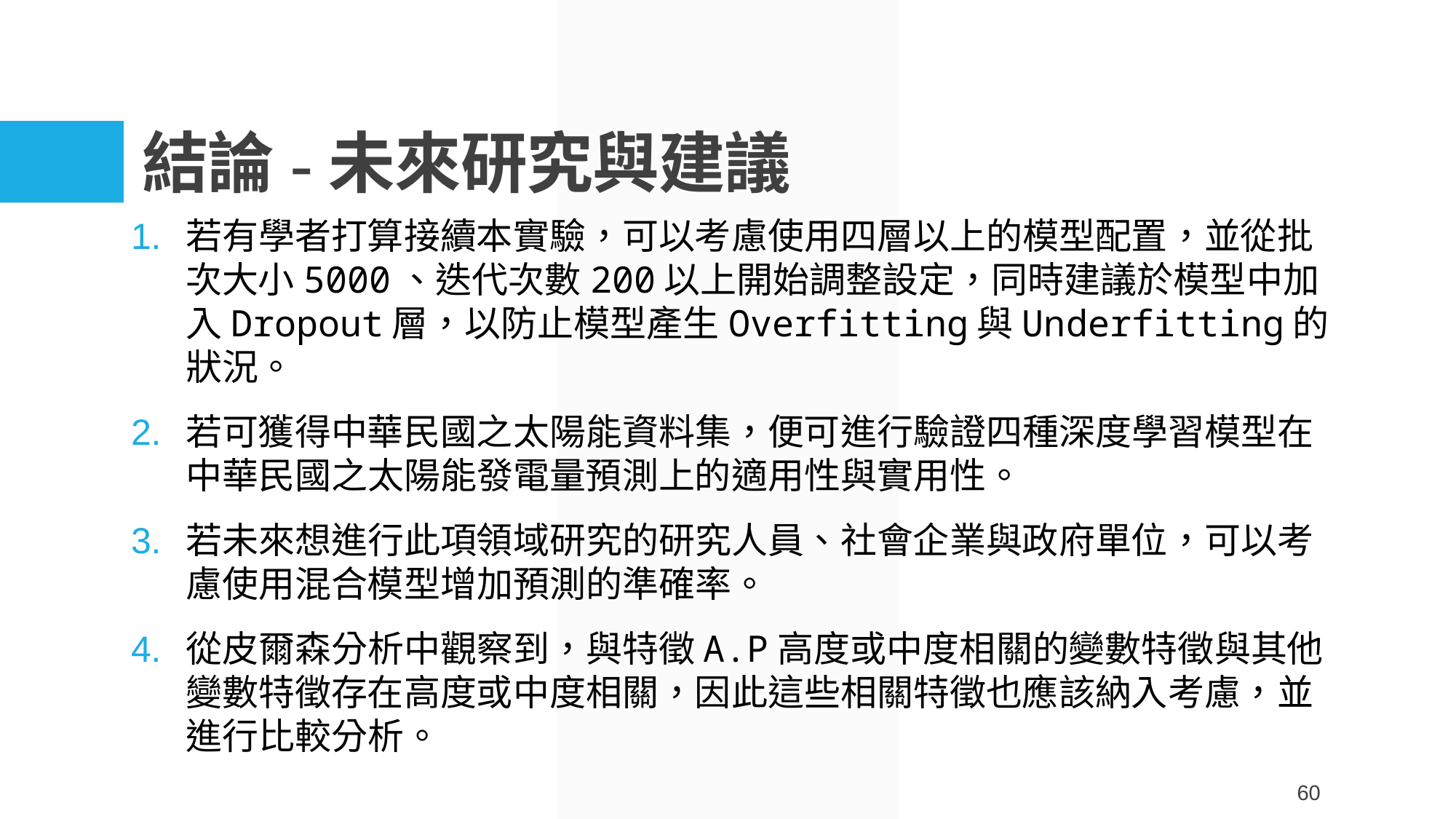

# 結論-未來研究與建議
若有學者打算接續本實驗，可以考慮使用四層以上的模型配置，並從批次大小5000、迭代次數200以上開始調整設定，同時建議於模型中加入Dropout層，以防止模型產生Overfitting與Underfitting的狀況。
若可獲得中華民國之太陽能資料集，便可進行驗證四種深度學習模型在中華民國之太陽能發電量預測上的適用性與實用性。
若未來想進行此項領域研究的研究人員、社會企業與政府單位，可以考慮使用混合模型增加預測的準確率。
從皮爾森分析中觀察到，與特徵A.P高度或中度相關的變數特徵與其他變數特徵存在高度或中度相關，因此這些相關特徵也應該納入考慮，並進行比較分析。
60